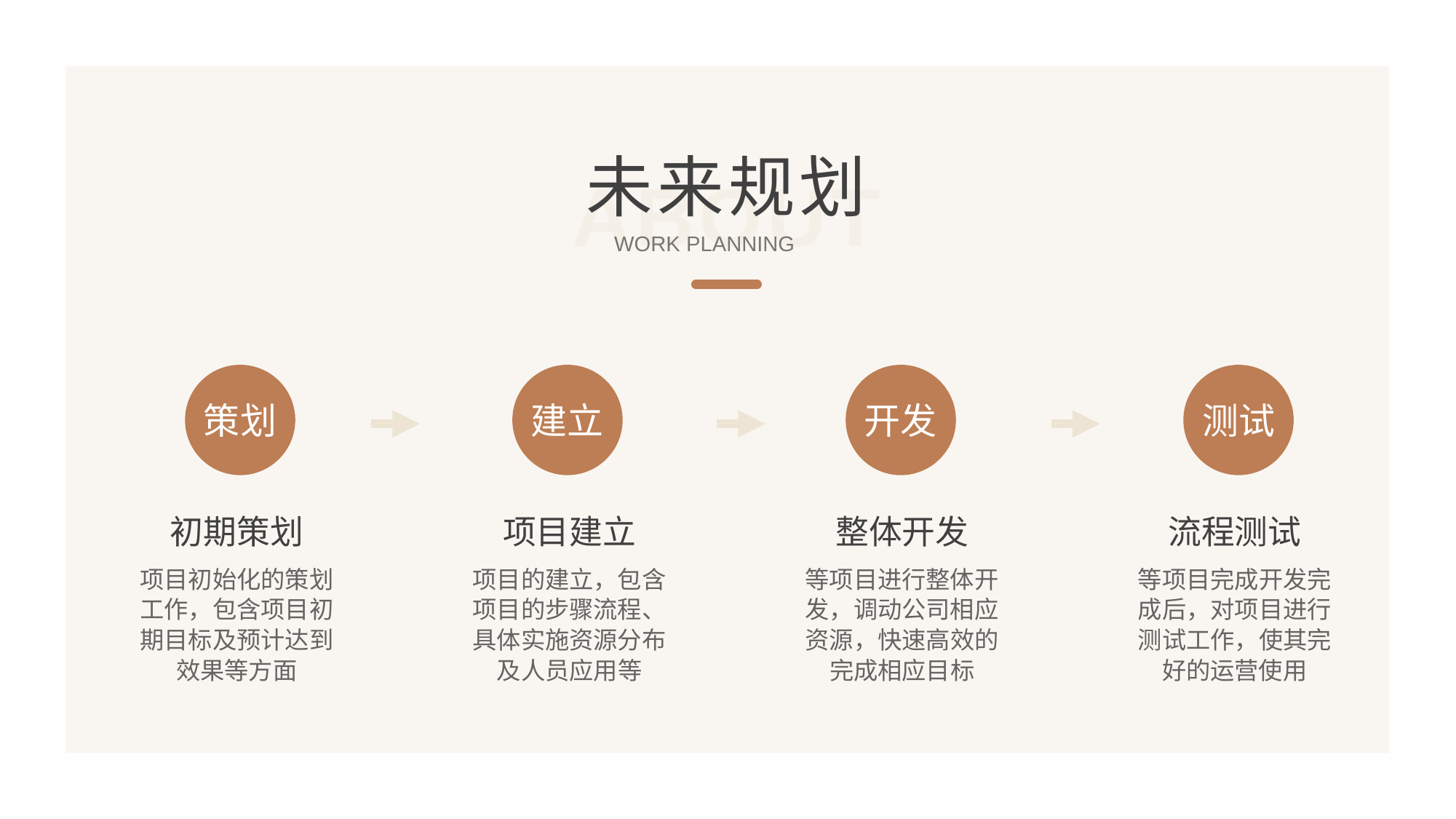

未来规划
ABOUT
WORK PLANNING
策划
初期策划
项目初始化的策划工作，包含项目初期目标及预计达到效果等方面
建立
项目建立
项目的建立，包含项目的步骤流程、具体实施资源分布及人员应用等
开发
整体开发
等项目进行整体开发，调动公司相应资源，快速高效的完成相应目标
测试
流程测试
等项目完成开发完成后，对项目进行测试工作，使其完好的运营使用